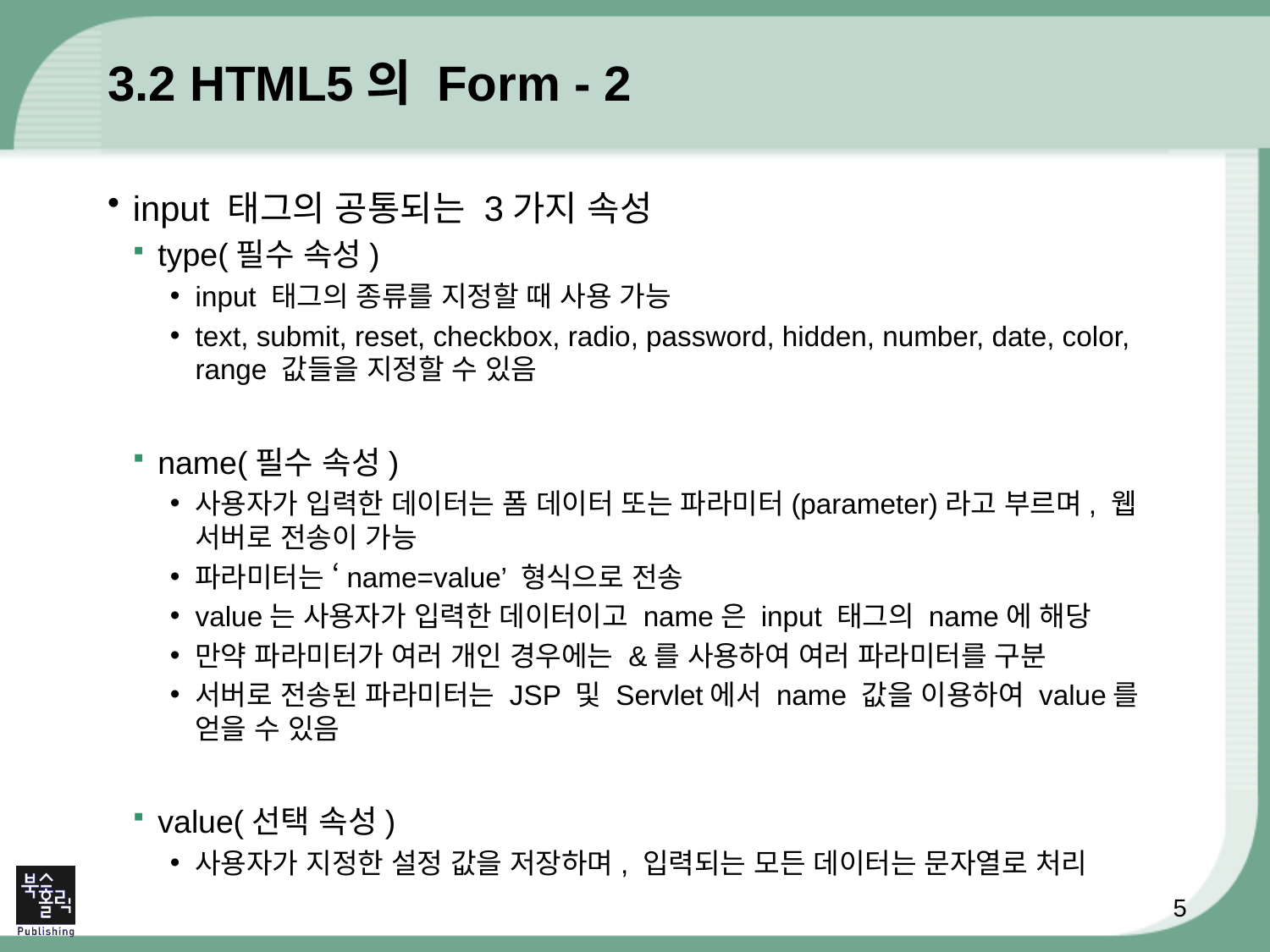

# 3.2 HTML5의 Form - 2
input 태그의 공통되는 3가지 속성
type(필수 속성)
input 태그의 종류를 지정할 때 사용 가능
text, submit, reset, checkbox, radio, password, hidden, number, date, color, range 값들을 지정할 수 있음

name(필수 속성)
사용자가 입력한 데이터는 폼 데이터 또는 파라미터(parameter)라고 부르며, 웹 서버로 전송이 가능
파라미터는 ‘name=value’ 형식으로 전송
value는 사용자가 입력한 데이터이고 name은 input 태그의 name에 해당
만약 파라미터가 여러 개인 경우에는 &를 사용하여 여러 파라미터를 구분
서버로 전송된 파라미터는 JSP 및 Servlet에서 name 값을 이용하여 value를 얻을 수 있음

value(선택 속성)
사용자가 지정한 설정 값을 저장하며, 입력되는 모든 데이터는 문자열로 처리

5